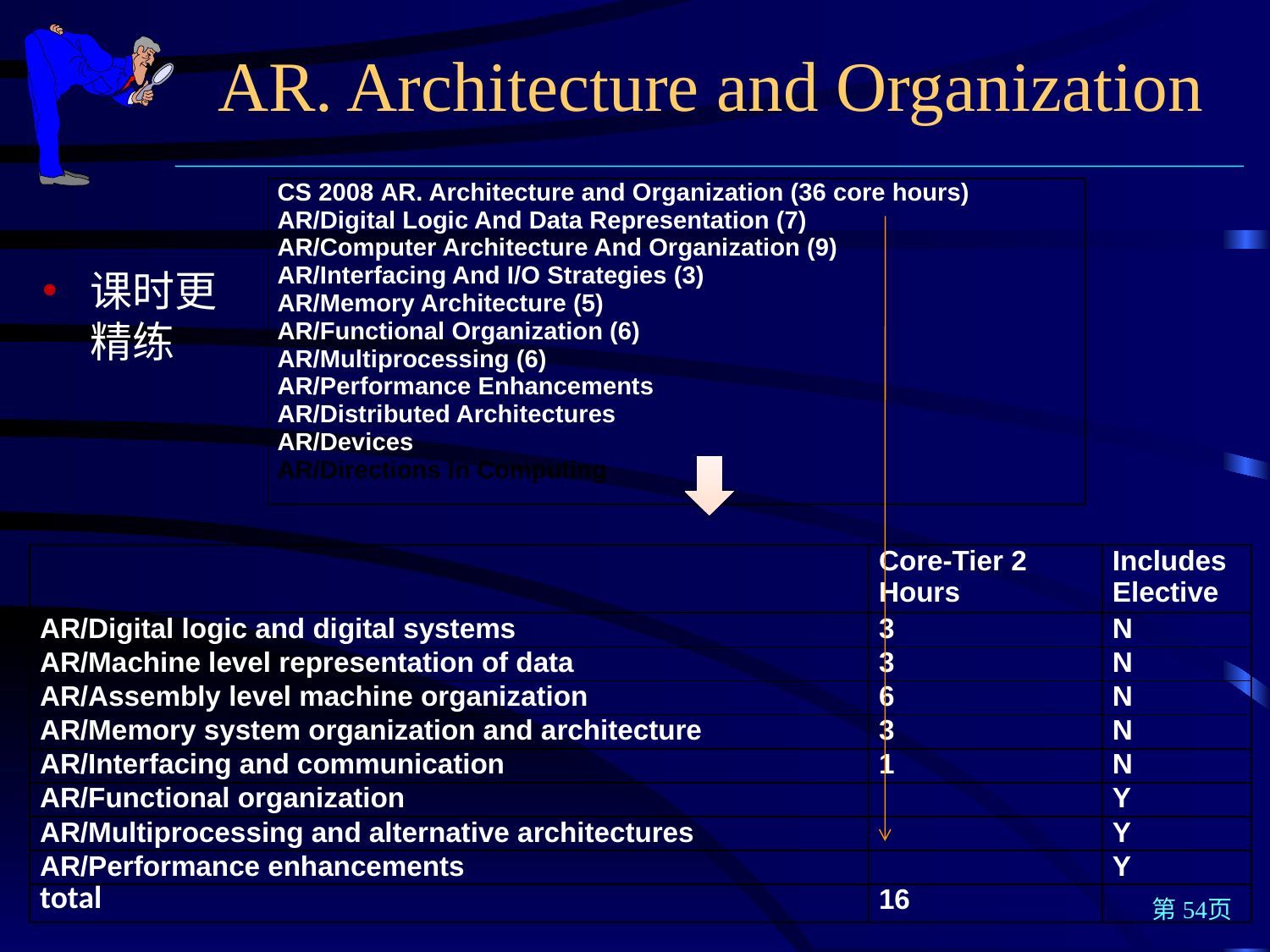

AR. Architecture and Organization
| CS 2008 AR. Architecture and Organization (36 core hours) AR/Digital Logic And Data Representation (7) AR/Computer Architecture And Organization (9) AR/Interfacing And I/O Strategies (3) AR/Memory Architecture (5) AR/Functional Organization (6) AR/Multiprocessing (6) AR/Performance Enhancements AR/Distributed Architectures AR/Devices AR/Directions In Computing |
| --- |
课时更精练

|  | Core-Tier 2 Hours | Includes Elective |
| --- | --- | --- |
| AR/Digital logic and digital systems | 3 | N |
| AR/Machine level representation of data | 3 | N |
| AR/Assembly level machine organization | 6 | N |
| AR/Memory system organization and architecture | 3 | N |
| AR/Interfacing and communication | 1 | N |
| AR/Functional organization |  | Y |
| AR/Multiprocessing and alternative architectures |  | Y |
| AR/Performance enhancements |  | Y |
| total | 16 |  |
第54页